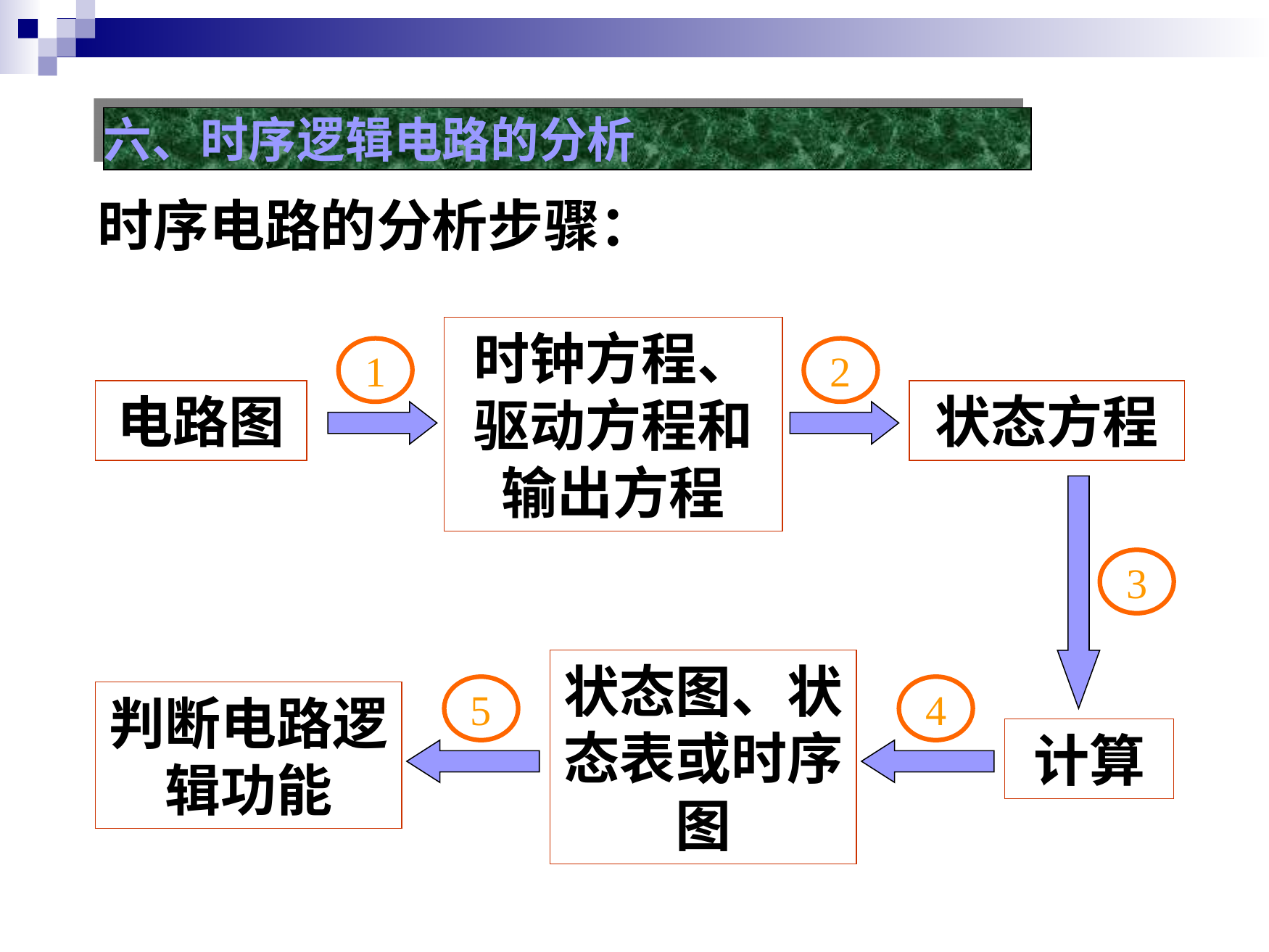

六、时序逻辑电路的分析
时序电路的分析步骤：
时钟方程、驱动方程和输出方程
1
2
电路图
状态方程

3
状态图、状态表或时序图
5
4
判断电路逻辑功能
计算